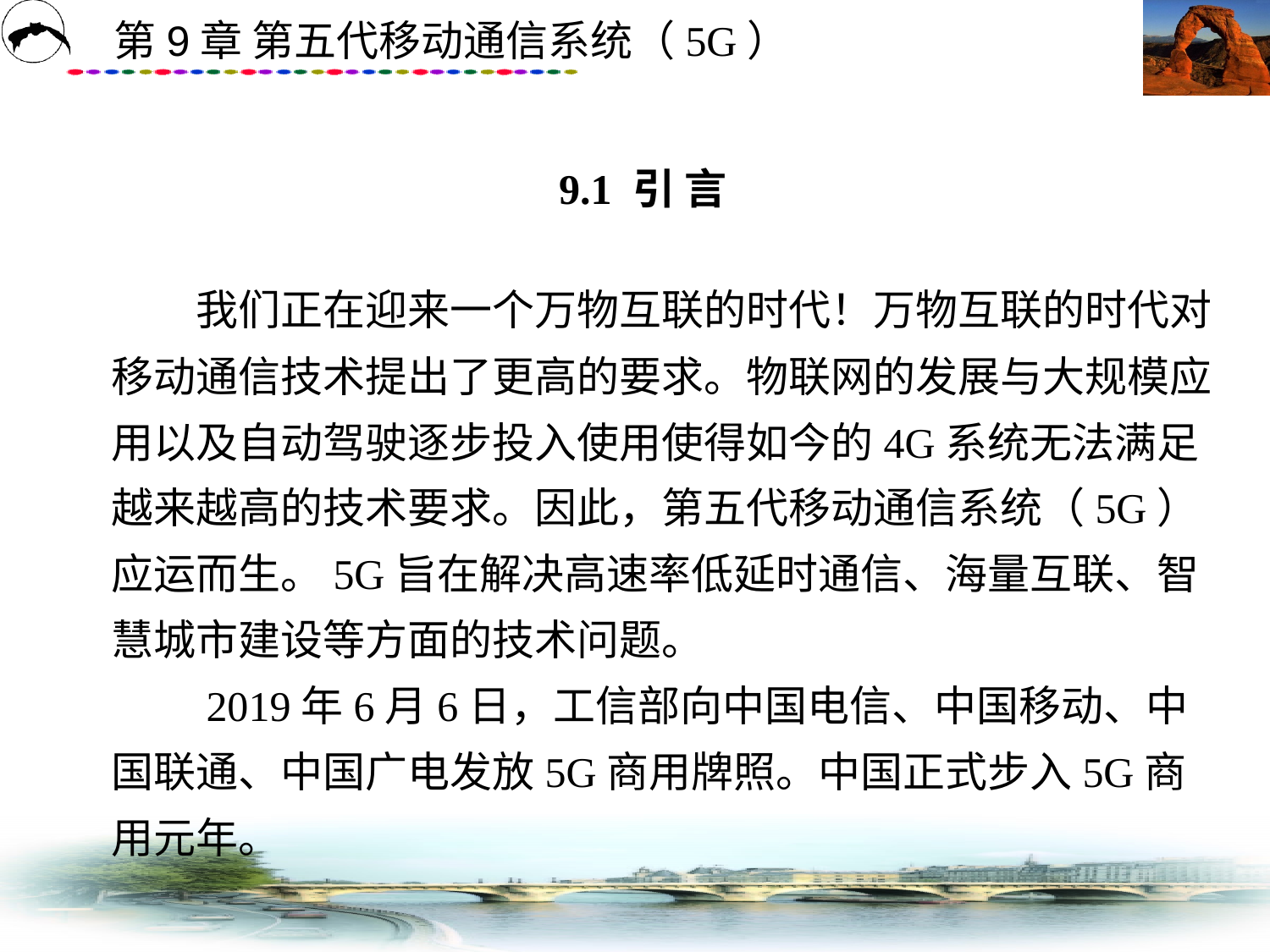

# 9.1 引 言
　　我们正在迎来一个万物互联的时代！万物互联的时代对移动通信技术提出了更高的要求。物联网的发展与大规模应用以及自动驾驶逐步投入使用使得如今的4G系统无法满足越来越高的技术要求。因此，第五代移动通信系统（5G）应运而生。5G旨在解决高速率低延时通信、海量互联、智慧城市建设等方面的技术问题。
　　2019年6月6日，工信部向中国电信、中国移动、中国联通、中国广电发放5G商用牌照。中国正式步入5G商用元年。